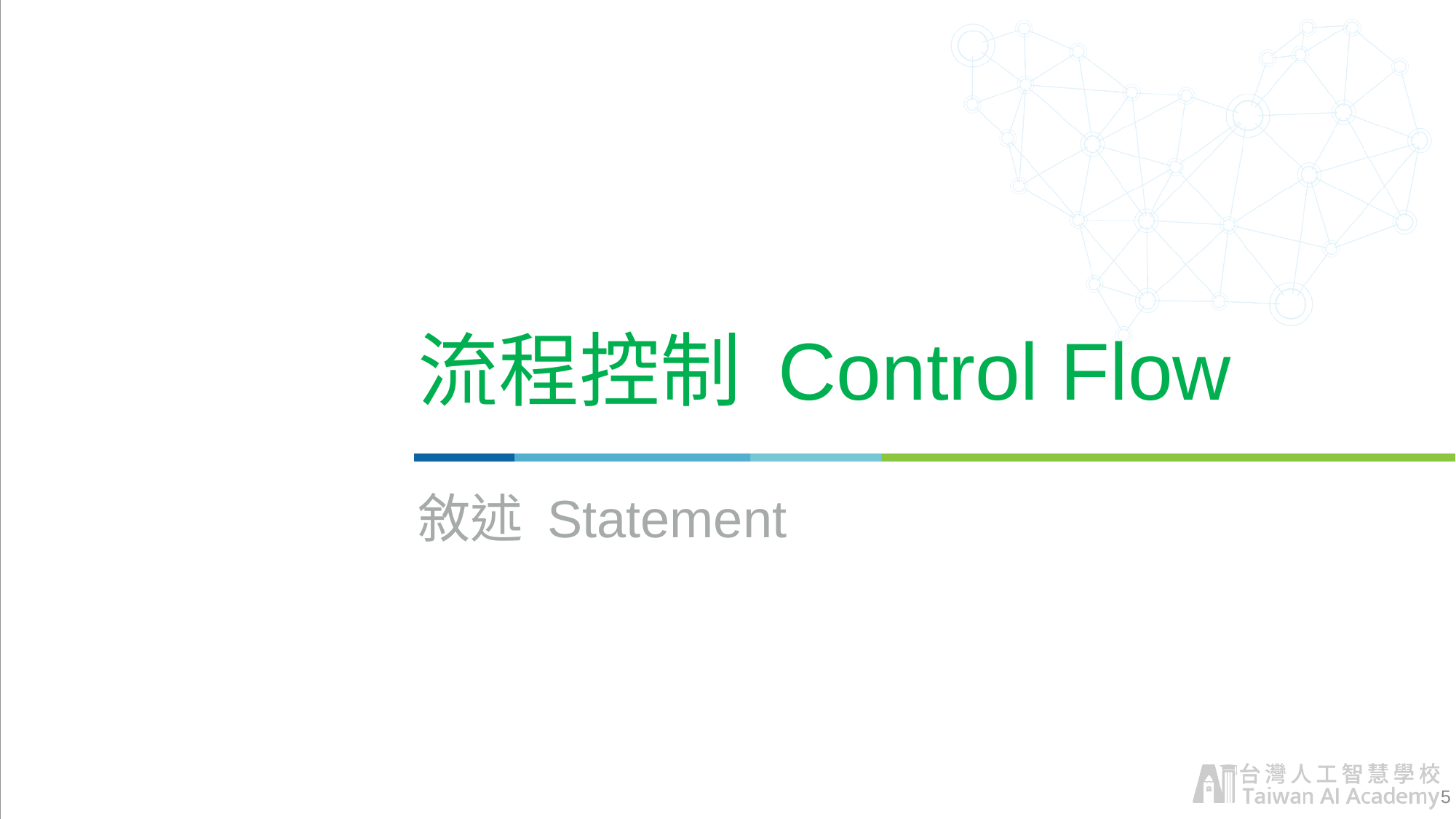

# 流程控制 Control Flow
敘述 Statement
5